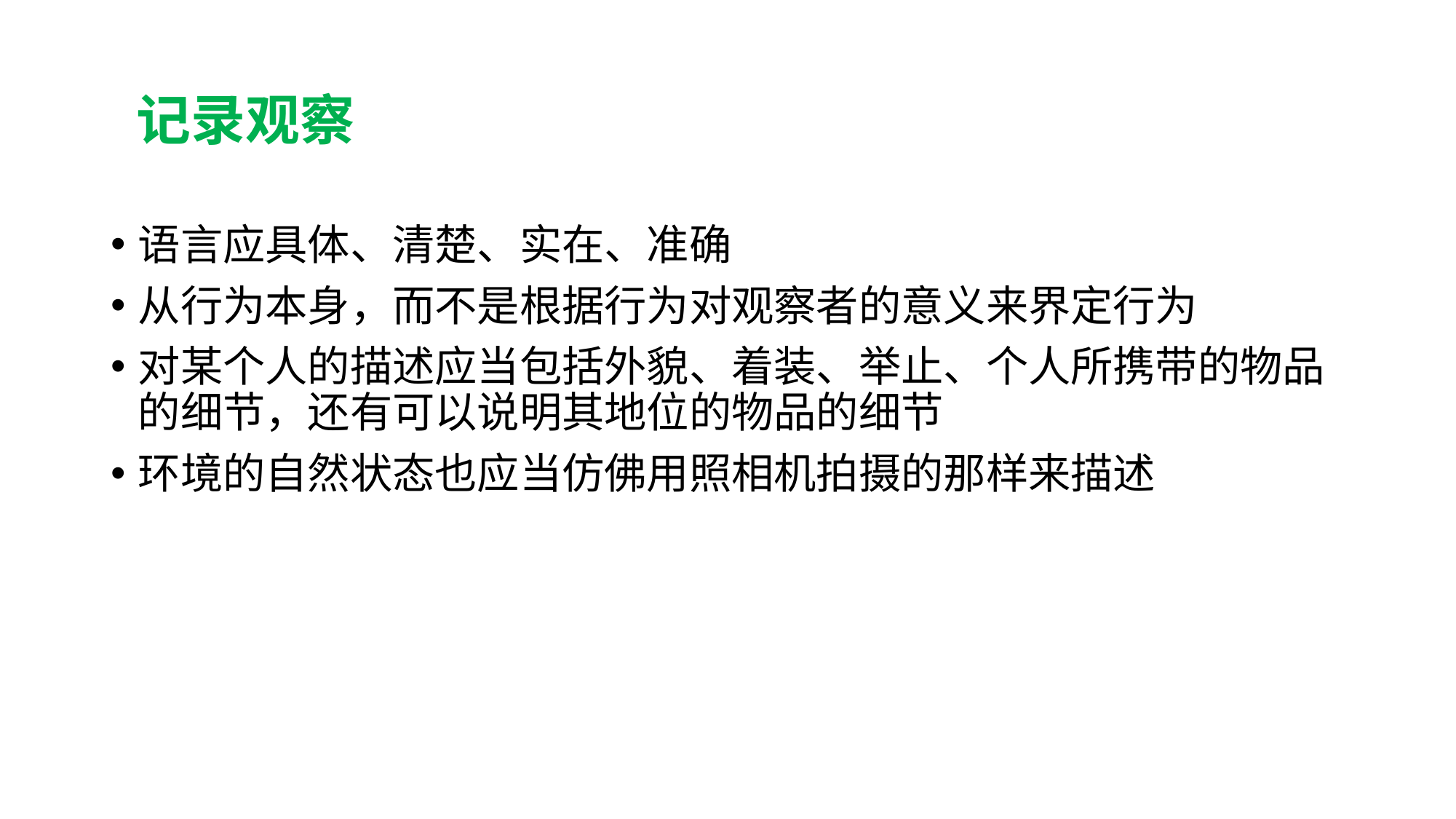

# 记录观察
语言应具体、清楚、实在、准确
从行为本身，而不是根据行为对观察者的意义来界定行为
对某个人的描述应当包括外貌、着装、举止、个人所携带的物品的细节，还有可以说明其地位的物品的细节
环境的自然状态也应当仿佛用照相机拍摄的那样来描述